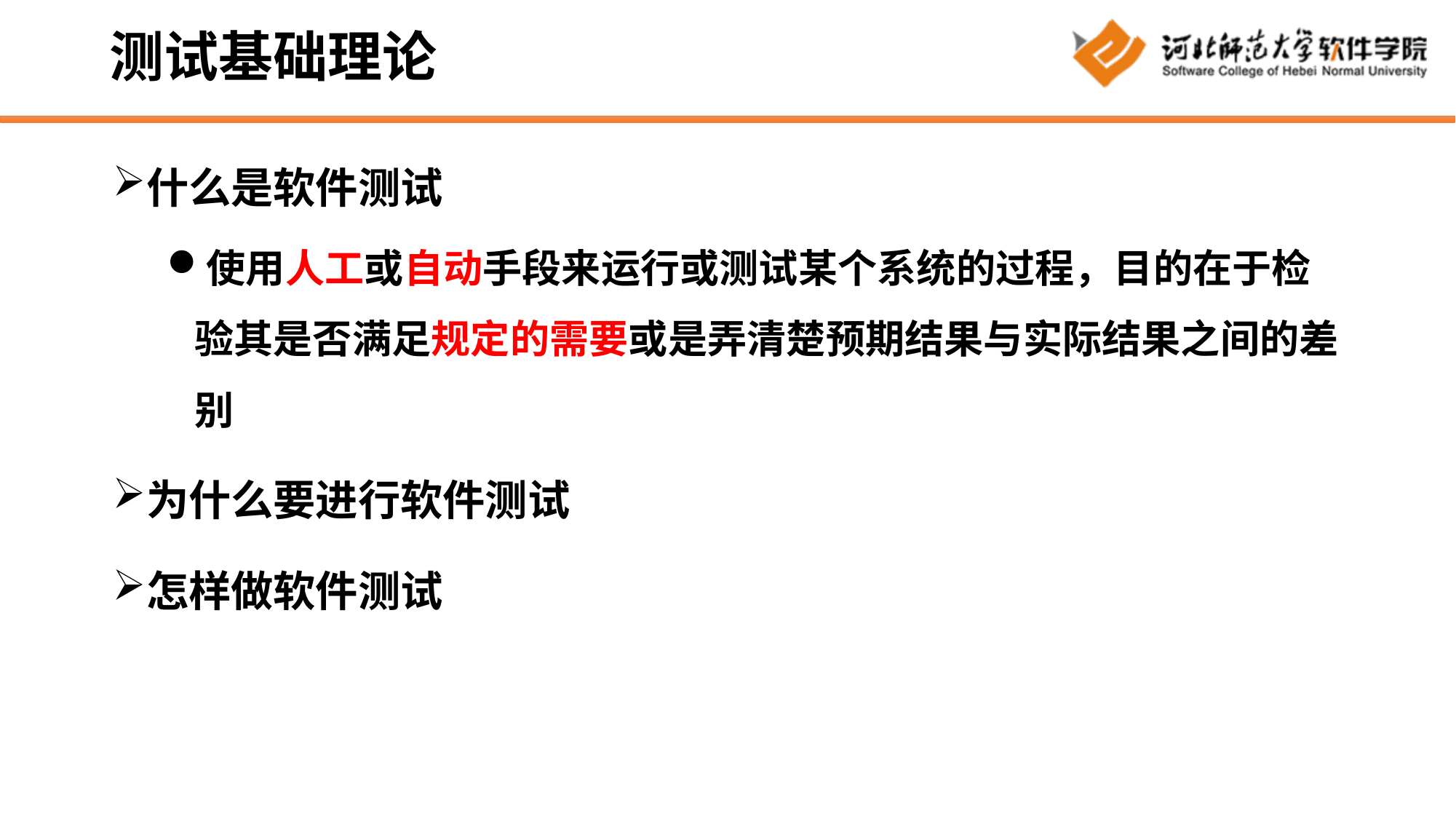

# 测试基础理论
什么是软件测试
使用人工或自动手段来运行或测试某个系统的过程，目的在于检验其是否满足规定的需要或是弄清楚预期结果与实际结果之间的差别
为什么要进行软件测试
怎样做软件测试